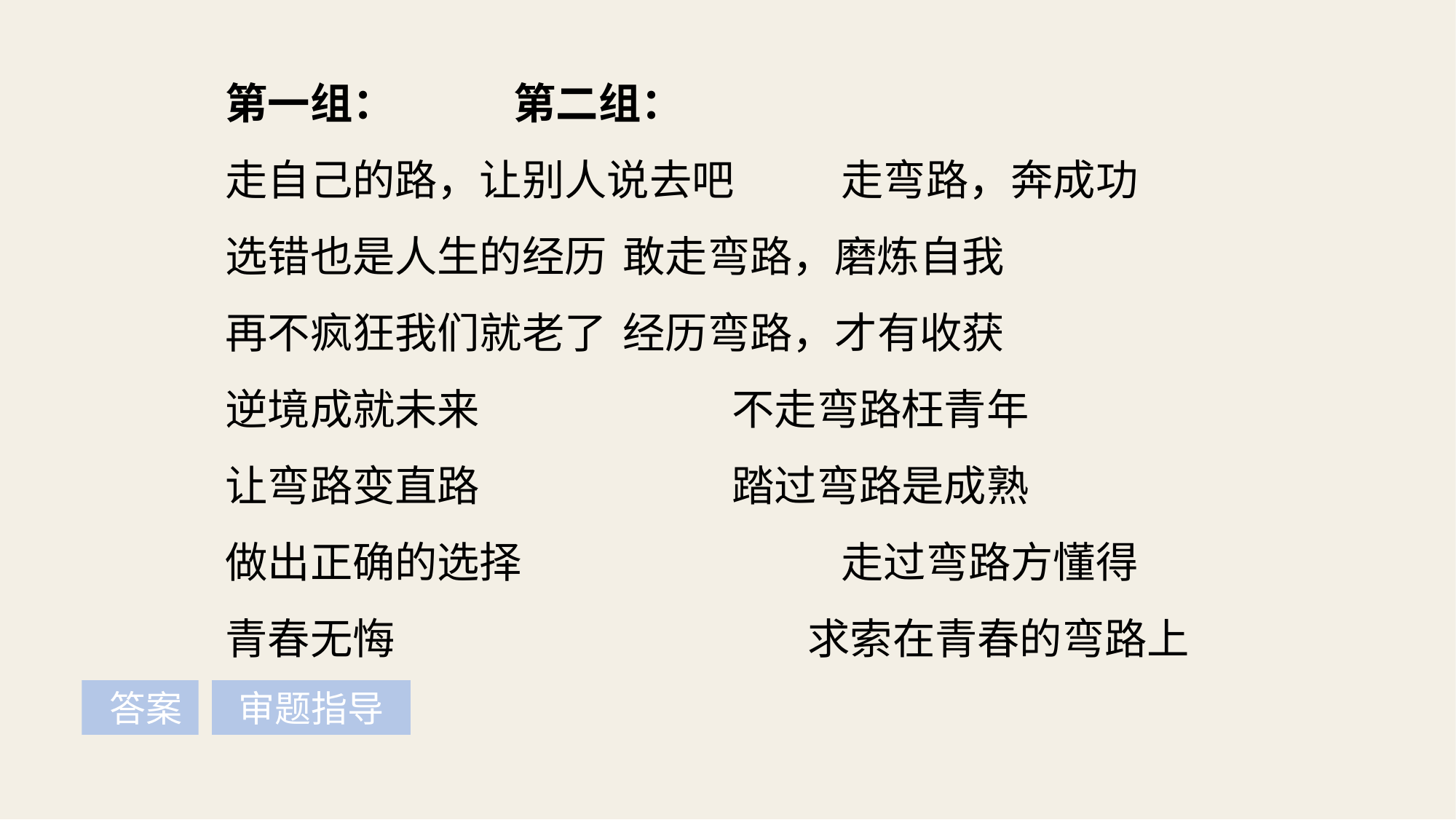

第一组：          	第二组：
走自己的路，让别人说去吧	走弯路，奔成功
选错也是人生的经历	敢走弯路，磨炼自我
再不疯狂我们就老了	经历弯路，才有收获
逆境成就未来			不走弯路枉青年
让弯路变直路			踏过弯路是成熟
做出正确的选择			走过弯路方懂得
青春无悔                                  	        求索在青春的弯路上
 答案
审题指导